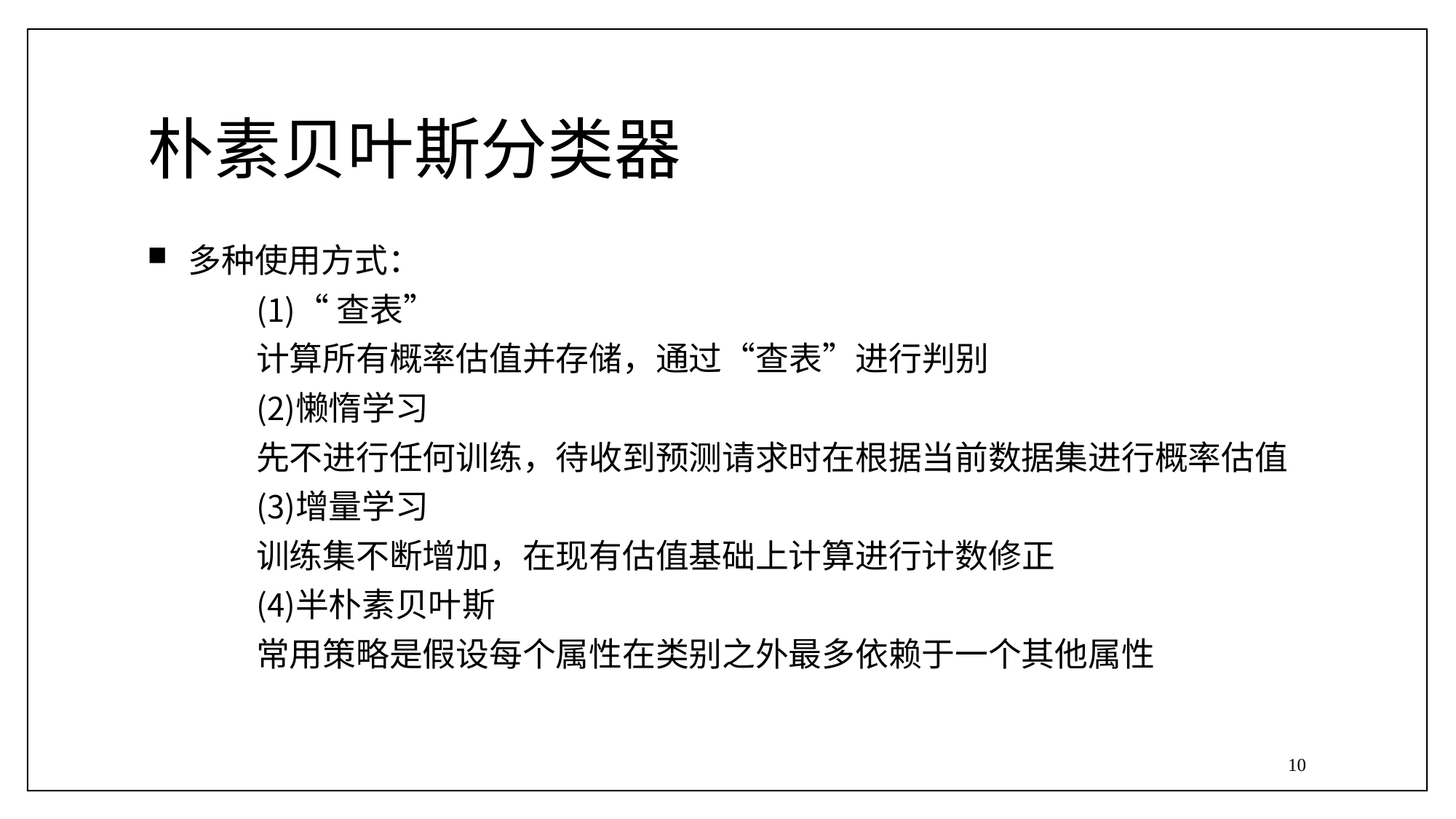

# 朴素贝叶斯分类器
多种使用方式：
“查表”
计算所有概率估值并存储，通过“查表”进行判别
懒惰学习
先不进行任何训练，待收到预测请求时在根据当前数据集进行概率估值
增量学习
训练集不断增加，在现有估值基础上计算进行计数修正
半朴素贝叶斯
常用策略是假设每个属性在类别之外最多依赖于一个其他属性
10